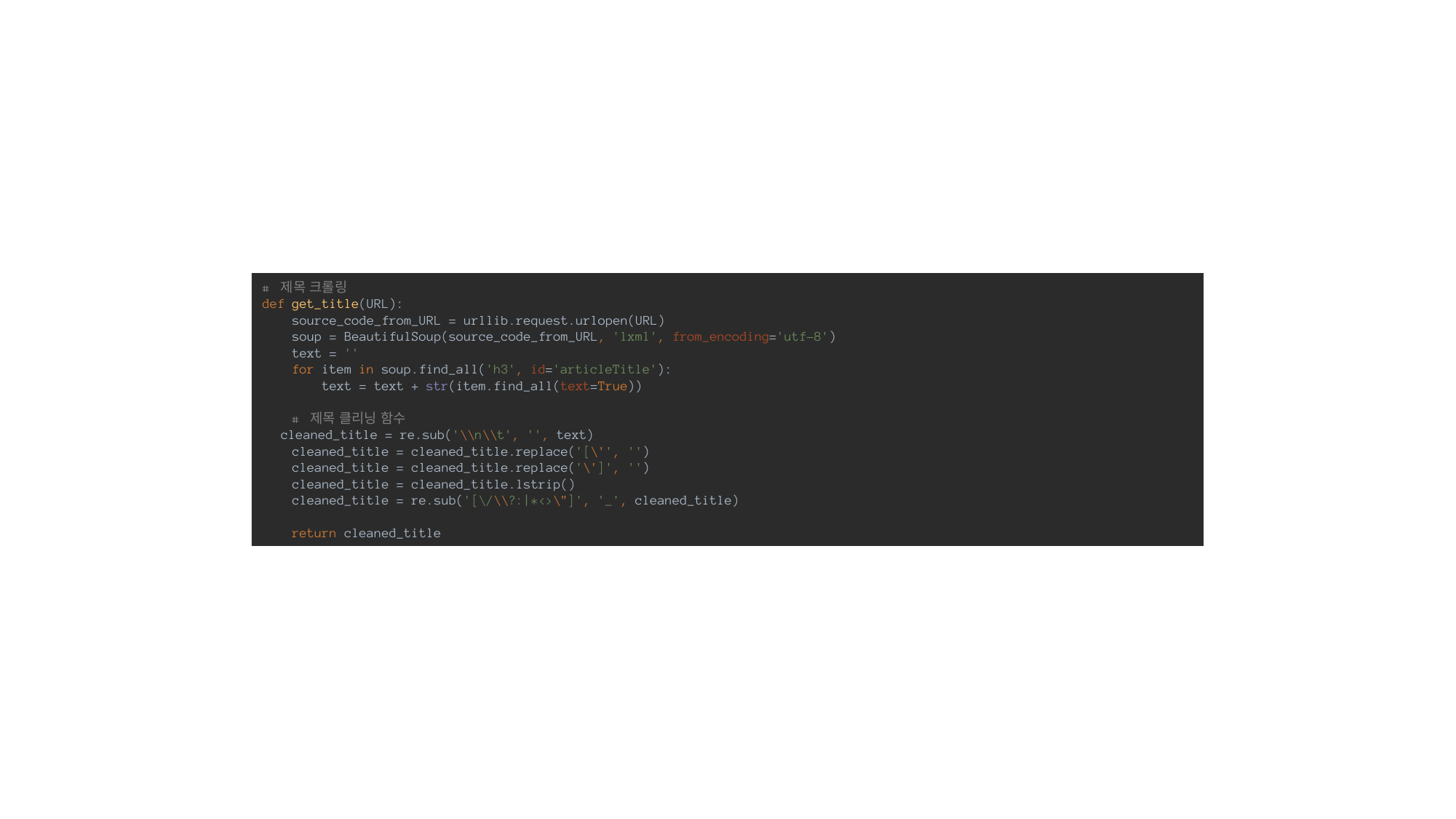

#

# 제목 크롤링 def get_title(URL): source_code_from_URL = urllib.request.urlopen(URL) soup = BeautifulSoup(source_code_from_URL, 'lxml', from_encoding='utf-8') text = '' for item in soup.find_all('h3', id='articleTitle'): text = text + str(item.find_all(text=True)) # 제목 클리닝 함수 cleaned_title = re.sub('\\n\\t', '', text) cleaned_title = cleaned_title.replace('[\'', '') cleaned_title = cleaned_title.replace('\']', '') cleaned_title = cleaned_title.lstrip() cleaned_title = re.sub('[\/\\?:|*<>\"]', '_', cleaned_title) return cleaned_title